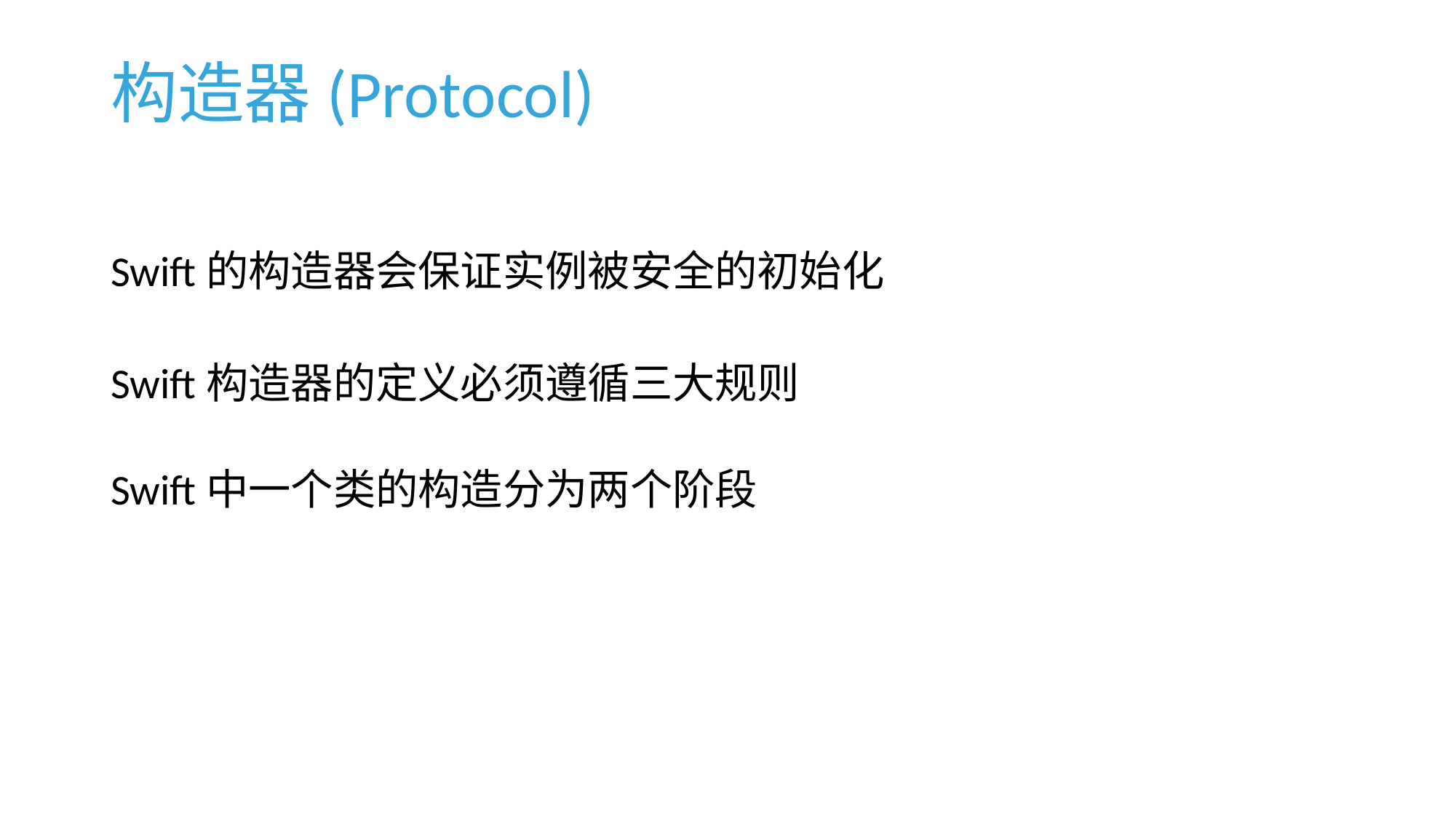

# 构造器(Protocol)
Swift的构造器会保证实例被安全的初始化
Swift构造器的定义必须遵循三大规则
Swift中一个类的构造分为两个阶段